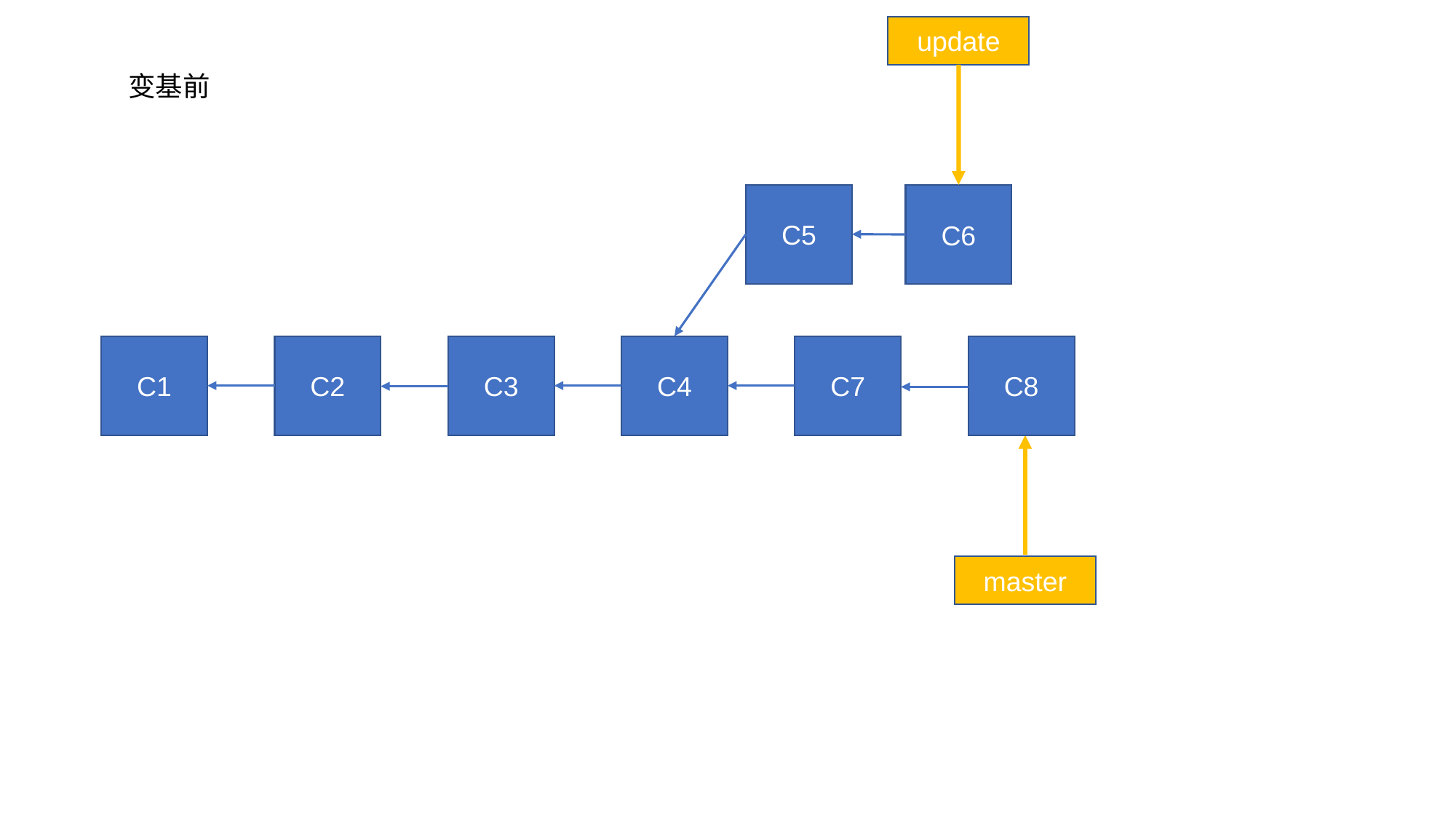

update
变基前
C5
C6
C1
C2
C3
C4
C7
C8
master